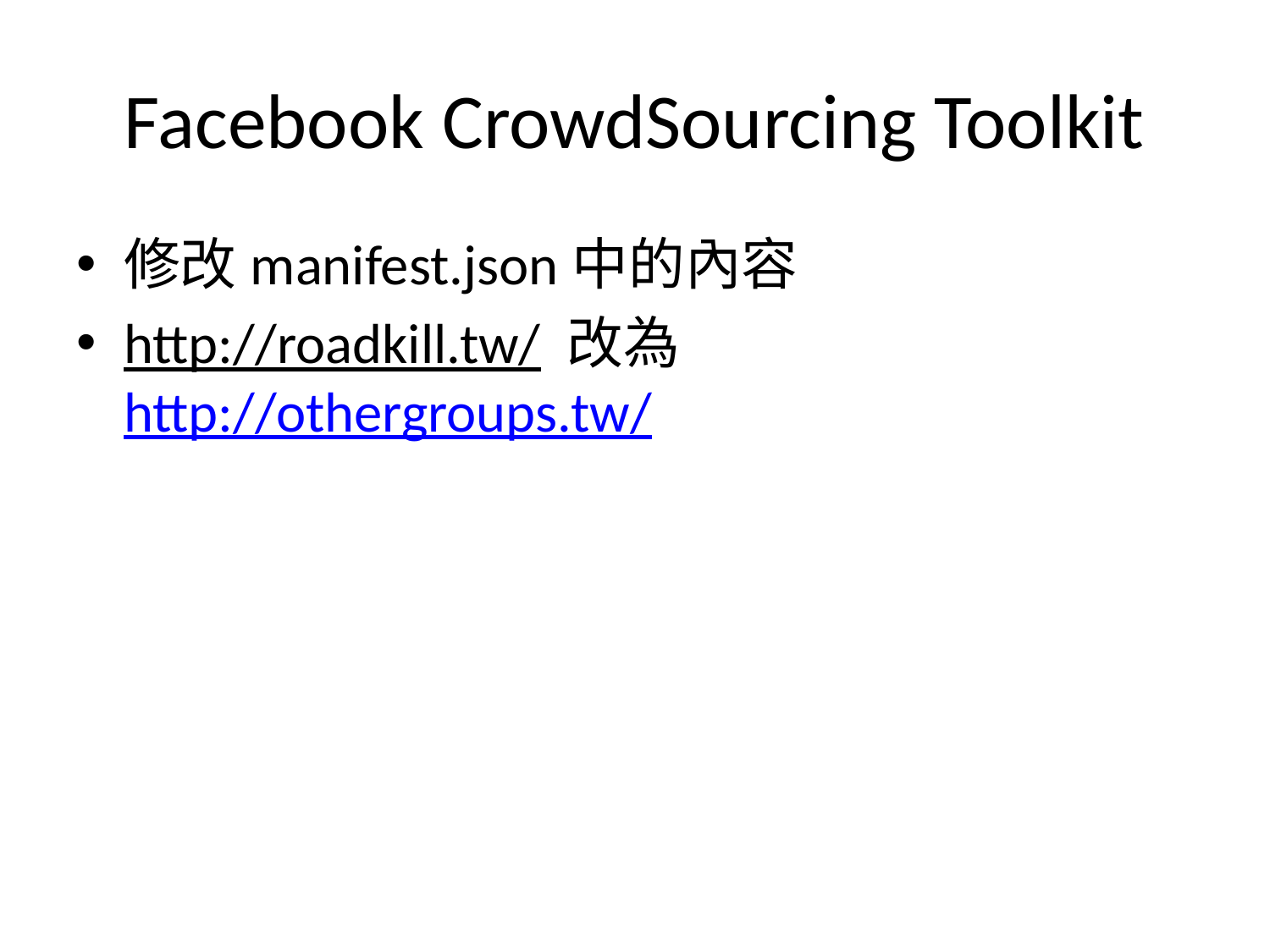

# Facebook CrowdSourcing Toolkit
修改manifest.json中的內容
http://roadkill.tw/ 改為
http://othergroups.tw/